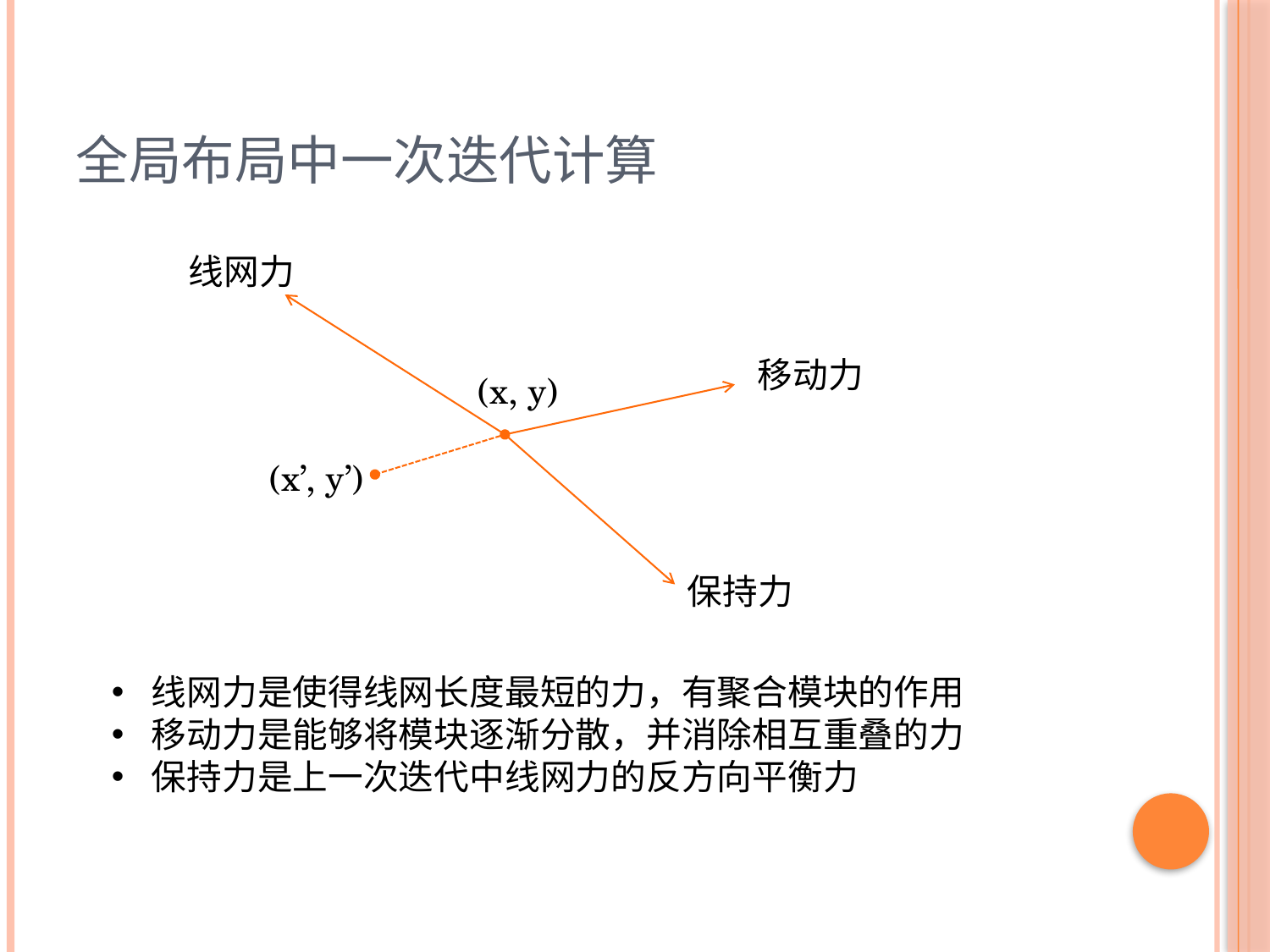

# 全局布局中一次迭代计算
线网力
移动力
(x, y)
(x’, y’)
保持力
线网力是使得线网长度最短的力，有聚合模块的作用
移动力是能够将模块逐渐分散，并消除相互重叠的力
保持力是上一次迭代中线网力的反方向平衡力